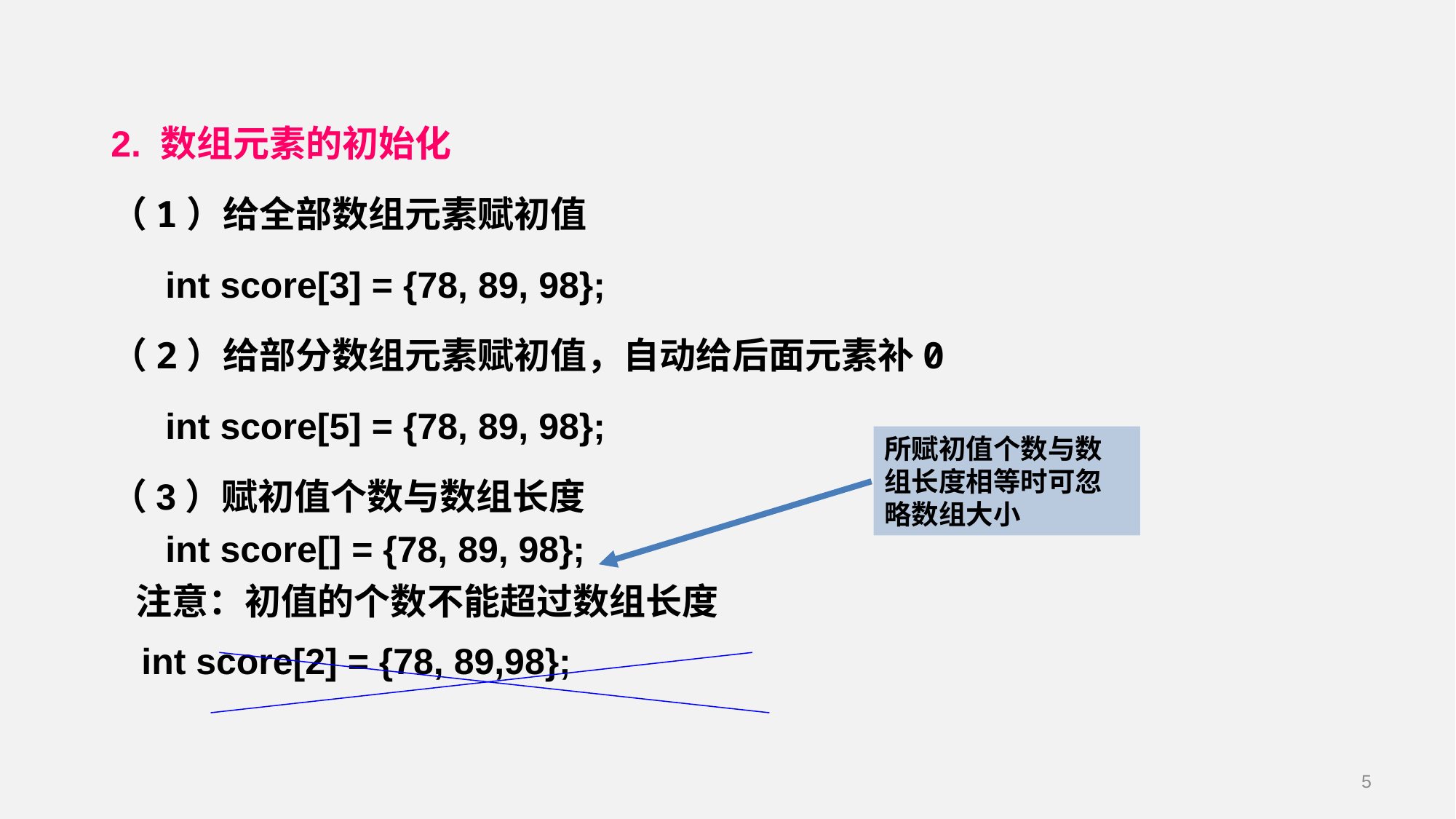

2. 数组元素的初始化
（1）给全部数组元素赋初值
	int score[3] = {78, 89, 98};
（2）给部分数组元素赋初值，自动给后面元素补0
	int score[5] = {78, 89, 98};
（3）赋初值个数与数组长度
	int score[] = {78, 89, 98};
  注意：初值的个数不能超过数组长度
   int score[2] = {78, 89,98};
所赋初值个数与数组长度相等时可忽略数组大小

5